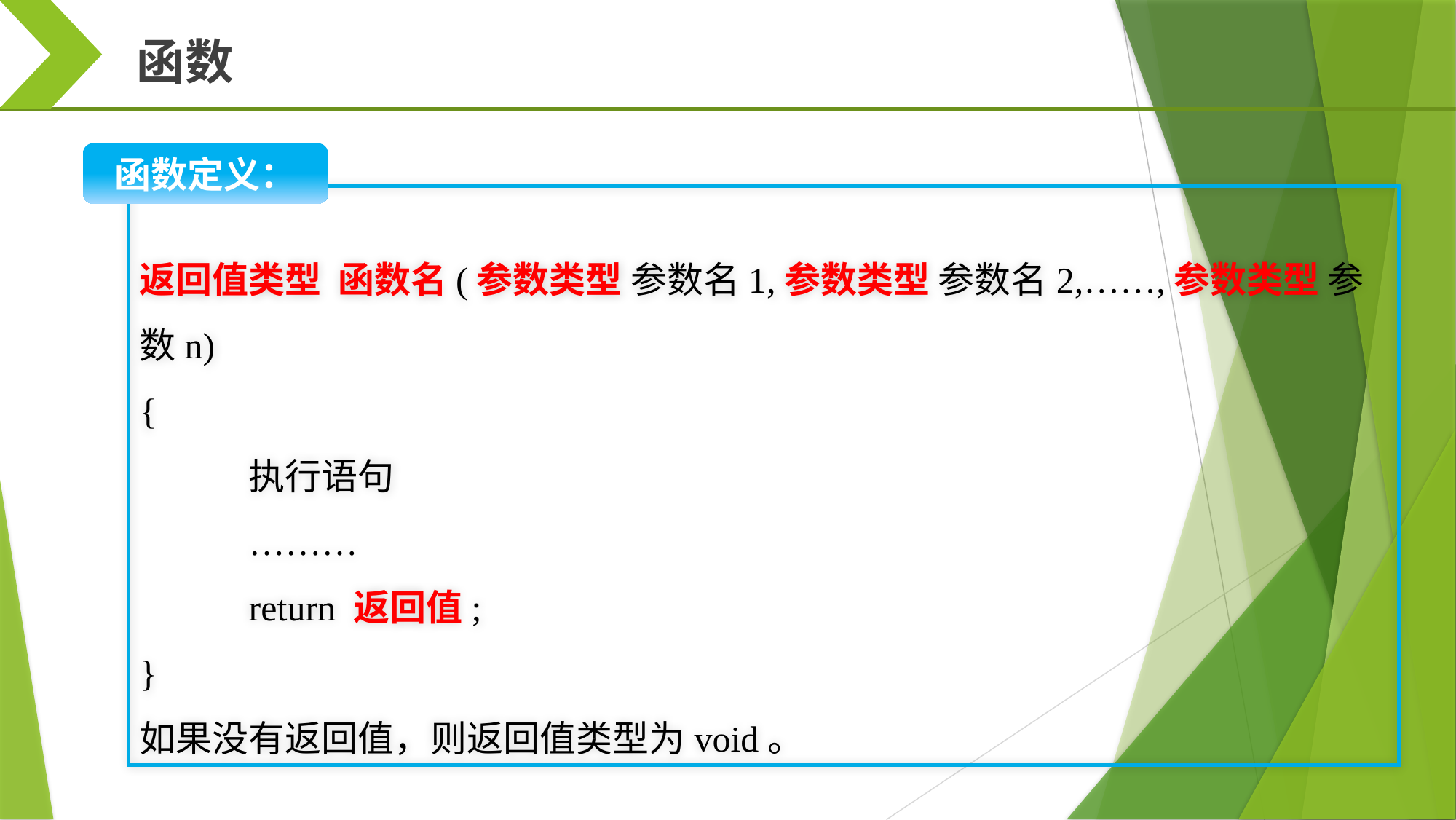

函数
函数定义：

返回值类型  函数名(参数类型 参数名1,参数类型 参数名2,……,参数类型 参数n)
{
	执行语句
	………
	return 返回值;
}
如果没有返回值，则返回值类型为void。